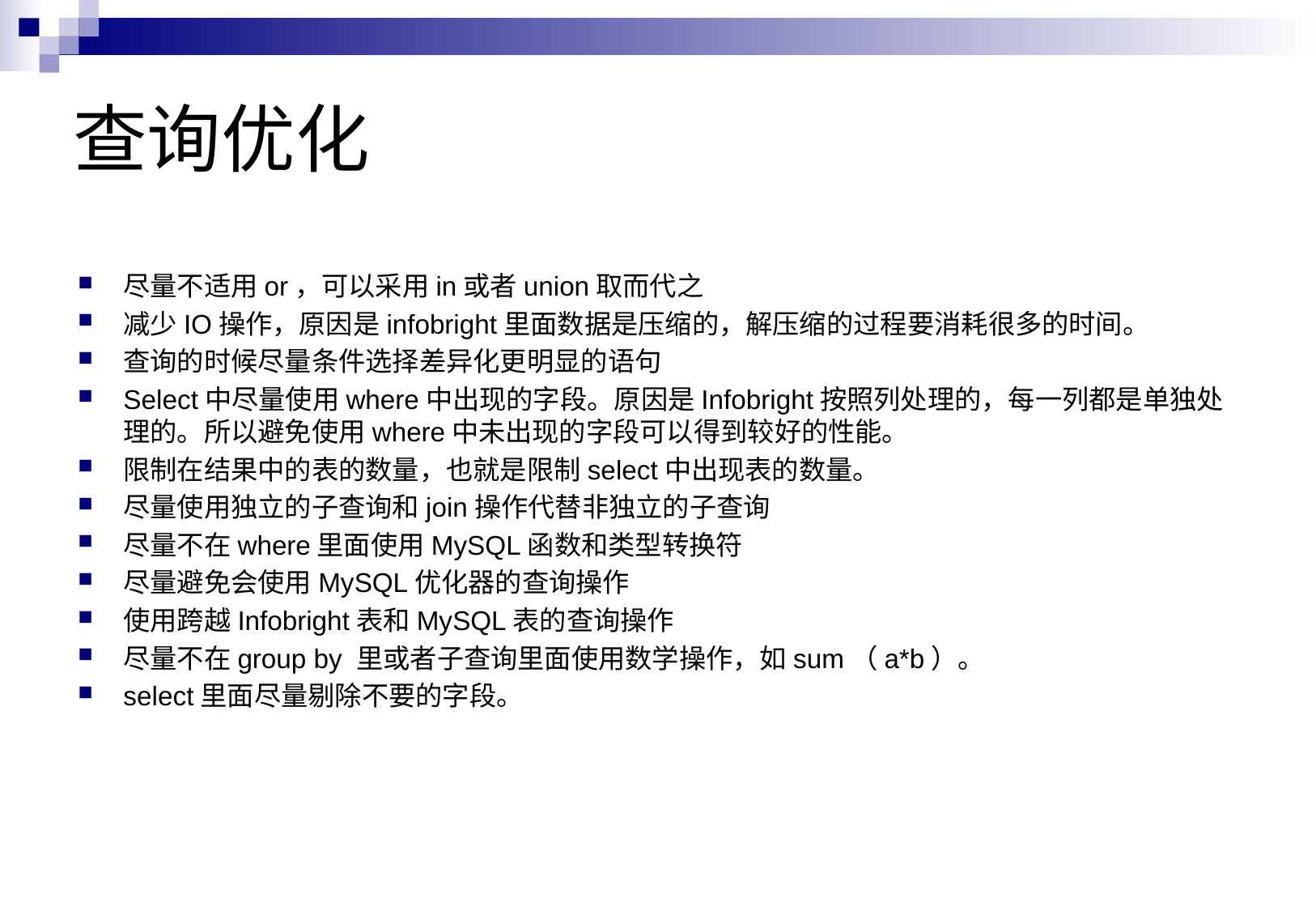

# 查询优化
尽量不适用or，可以采用in或者union取而代之
减少IO操作，原因是infobright里面数据是压缩的，解压缩的过程要消耗很多的时间。
查询的时候尽量条件选择差异化更明显的语句
Select中尽量使用where中出现的字段。原因是Infobright按照列处理的，每一列都是单独处理的。所以避免使用where中未出现的字段可以得到较好的性能。
限制在结果中的表的数量，也就是限制select中出现表的数量。
尽量使用独立的子查询和join操作代替非独立的子查询
尽量不在where里面使用MySQL函数和类型转换符
尽量避免会使用MySQL优化器的查询操作
使用跨越Infobright表和MySQL表的查询操作
尽量不在group by 里或者子查询里面使用数学操作，如sum（a*b）。
select里面尽量剔除不要的字段。